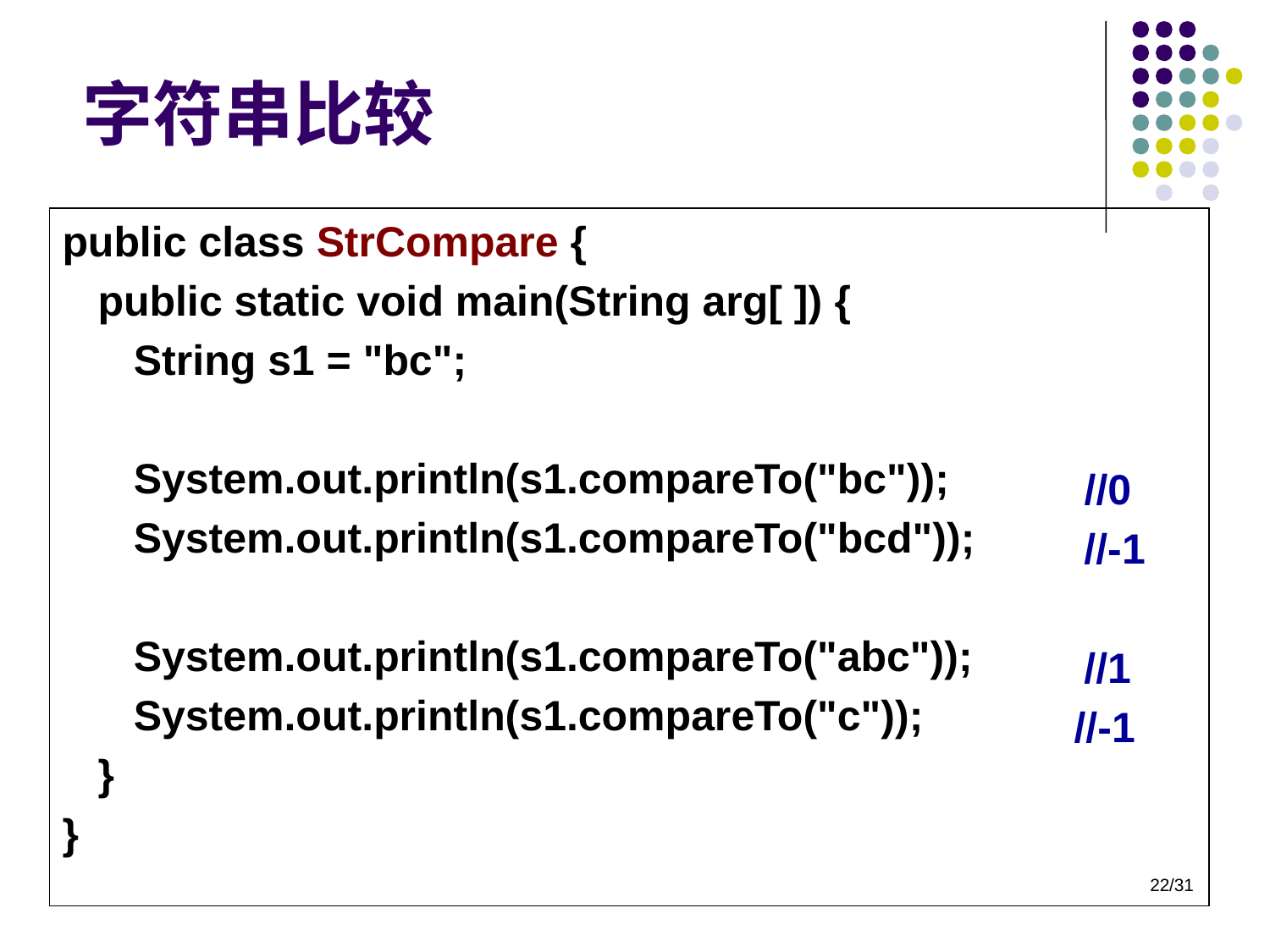

# 字符串比较
public class StrCompare {
   public static void main(String arg[ ]) {
  	  String s1 = "bc";

 	  System.out.println(s1.compareTo("bc"));
	  System.out.println(s1.compareTo("bcd"));

	  System.out.println(s1.compareTo("abc"));
	  System.out.println(s1.compareTo("c"));
   }
}
//0
//-1
//1
//-1
22/31